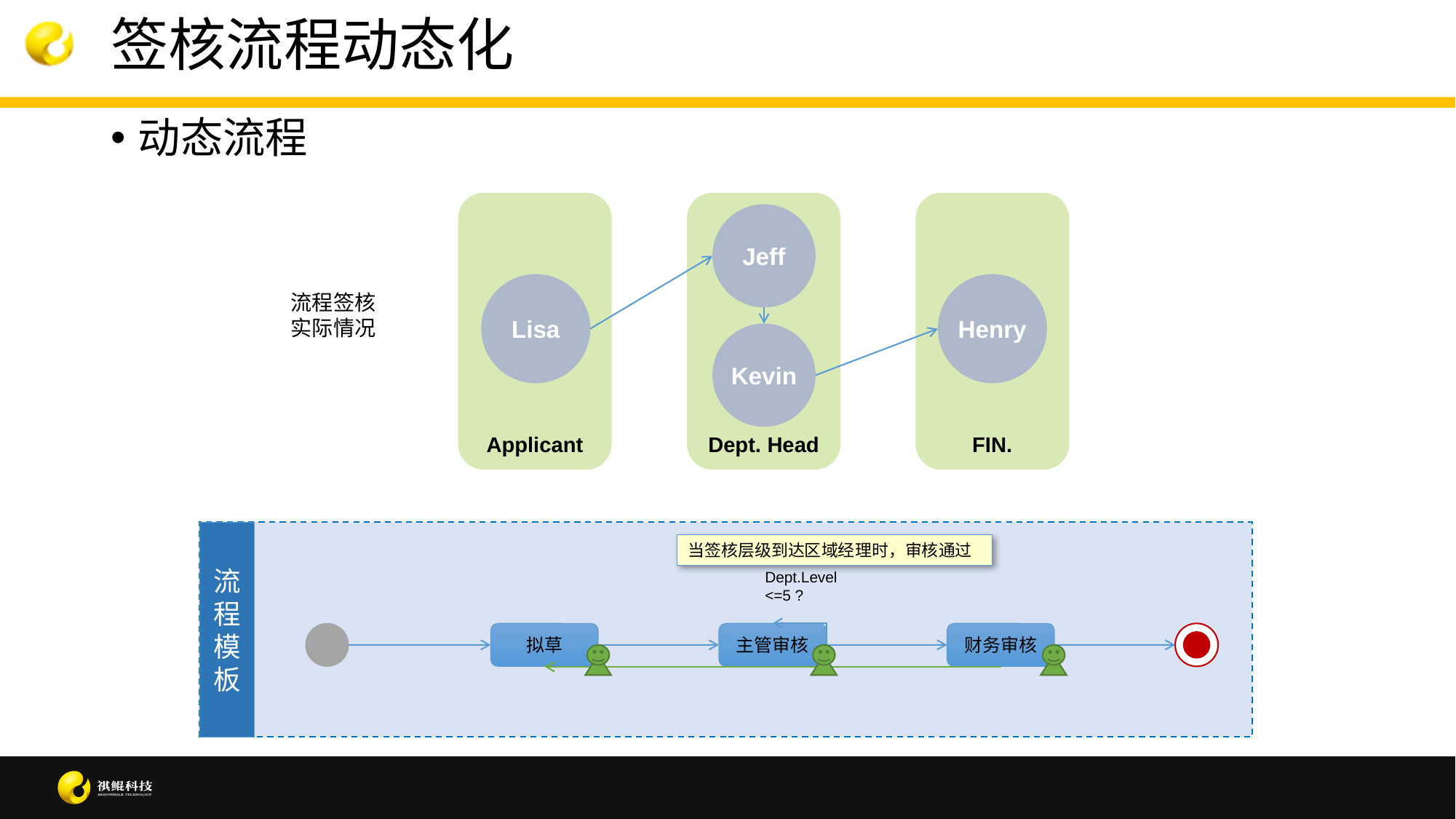

# 签核流程动态化
动态流程

Applicant
Dept. Head
FIN.
Jeff
Lisa
Henry
流程签核
实际情况
Kevin

流程模板
当签核层级到达区域经理时，审核通过
Dept.Level <=5 ?

拟草
主管审核
财务审核